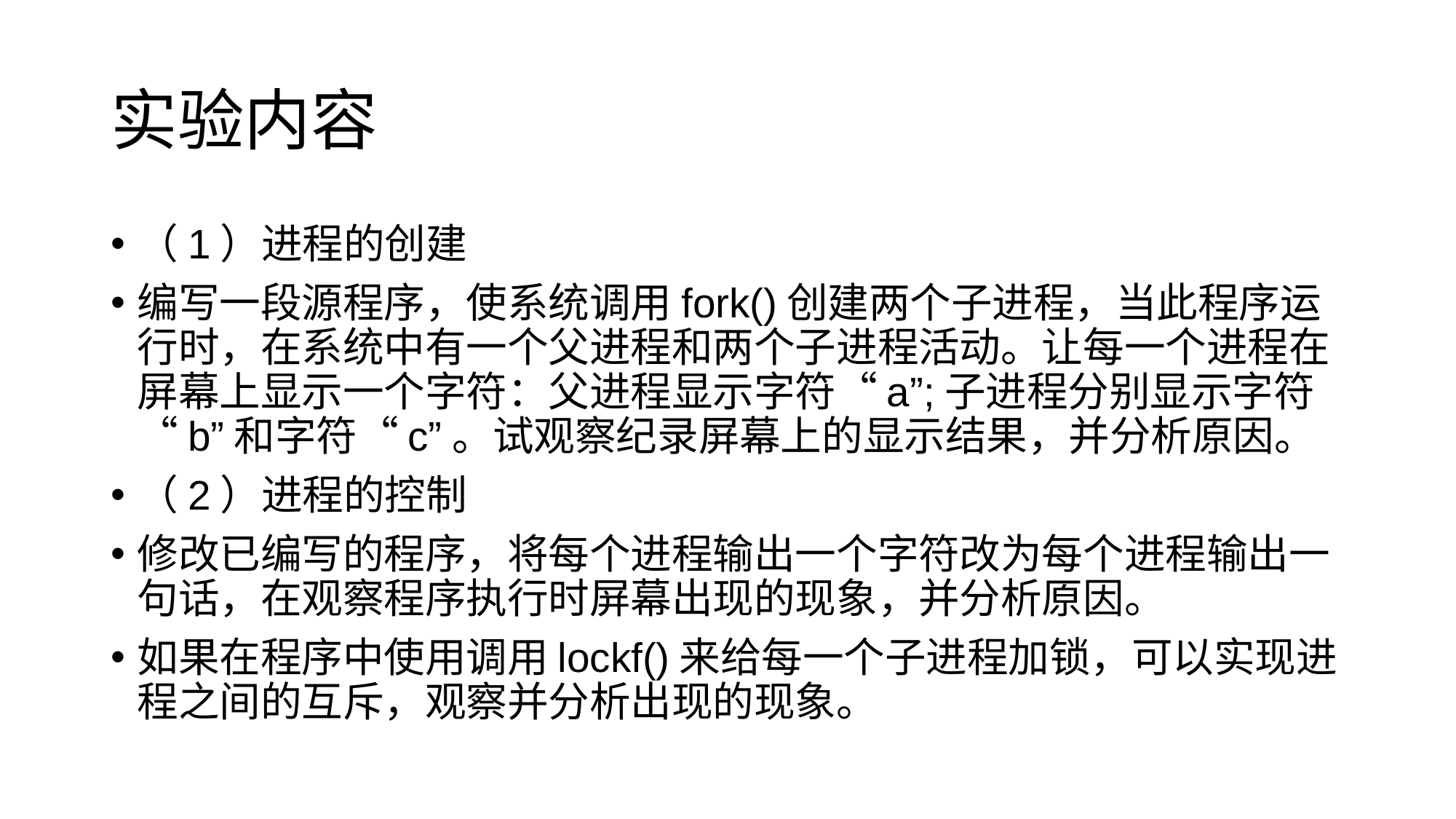

# 实验内容
（1）进程的创建
编写一段源程序，使系统调用fork()创建两个子进程，当此程序运行时，在系统中有一个父进程和两个子进程活动。让每一个进程在屏幕上显示一个字符：父进程显示字符“a”;子进程分别显示字符“b”和字符“c”。试观察纪录屏幕上的显示结果，并分析原因。
（2）进程的控制
修改已编写的程序，将每个进程输出一个字符改为每个进程输出一句话，在观察程序执行时屏幕出现的现象，并分析原因。
如果在程序中使用调用lockf()来给每一个子进程加锁，可以实现进程之间的互斥，观察并分析出现的现象。

2